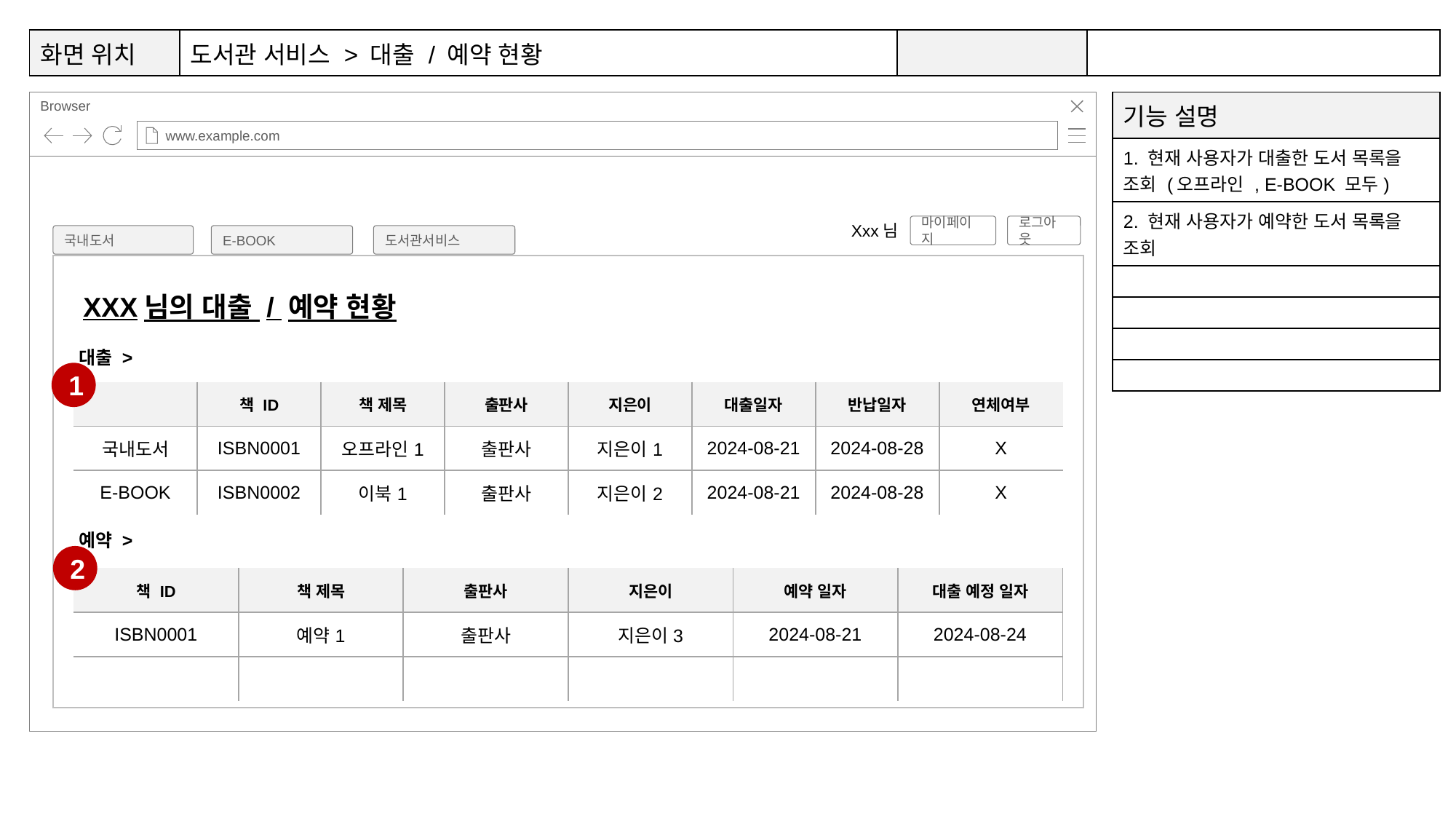

| 화면 위치 | 도서관 서비스 > 대출 / 예약 현황 |  |  |
| --- | --- | --- | --- |
3
4
5
8
9
6
7
| 기능 설명 |
| --- |
| 1. 현재 사용자가 대출한 도서 목록을 조회 (오프라인 , E-BOOK 모두) |
| 2. 현재 사용자가 예약한 도서 목록을 조회 |
|  |
|  |
|  |
|  |
Xxx님
마이페이지
로그아웃
국내도서
E-BOOK
도서관서비스

XXX님의 대출 / 예약 현황
대출 >
1
|  | 책 ID | 책 제목 | 출판사 | 지은이 | 대출일자 | 반납일자 | 연체여부 |
| --- | --- | --- | --- | --- | --- | --- | --- |
| 국내도서 | ISBN0001 | 오프라인1 | 출판사 | 지은이1 | 2024-08-21 | 2024-08-28 | X |
| E-BOOK | ISBN0002 | 이북1 | 출판사 | 지은이2 | 2024-08-21 | 2024-08-28 | X |
예약 >
2
| 책 ID | 책 제목 | 출판사 | 지은이 | 예약 일자 | 대출 예정 일자 |
| --- | --- | --- | --- | --- | --- |
| ISBN0001 | 예약1 | 출판사 | 지은이3 | 2024-08-21 | 2024-08-24 |
|  |  |  |  |  |  |